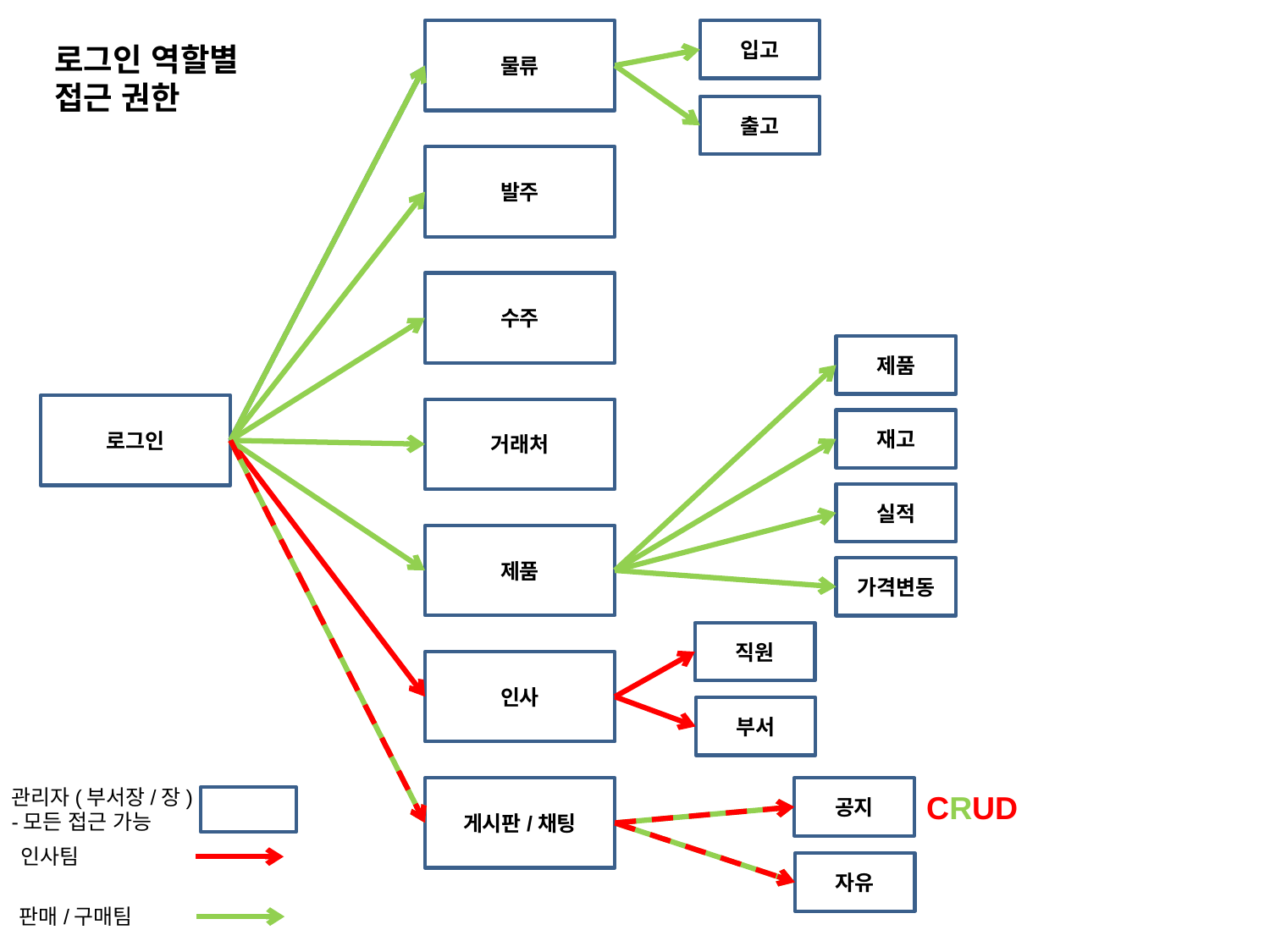

물류
입고
로그인 역할별
접근 권한
출고
발주
수주
제품
로그인
거래처
재고
실적
제품
가격변동
직원
인사
부서
관리자(부서장/장)
-모든 접근 가능
게시판/채팅
공지
CRUD

인사팀
자유
판매/구매팀